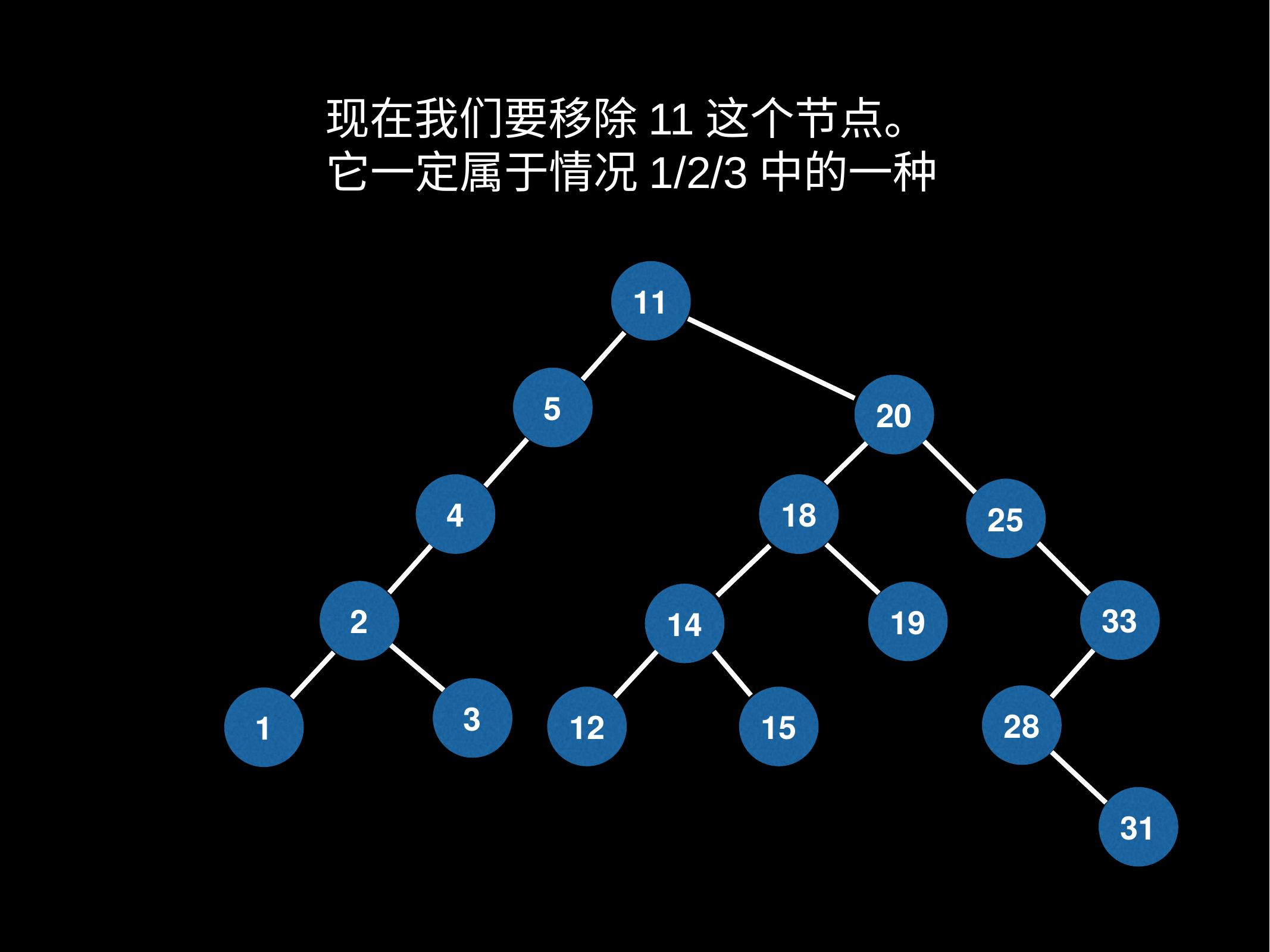

现在我们要移除11这个节点。
它一定属于情况1/2/3中的一种
11

5
20

4
18
25

33
2
19
14

3
28
12
15
1

31